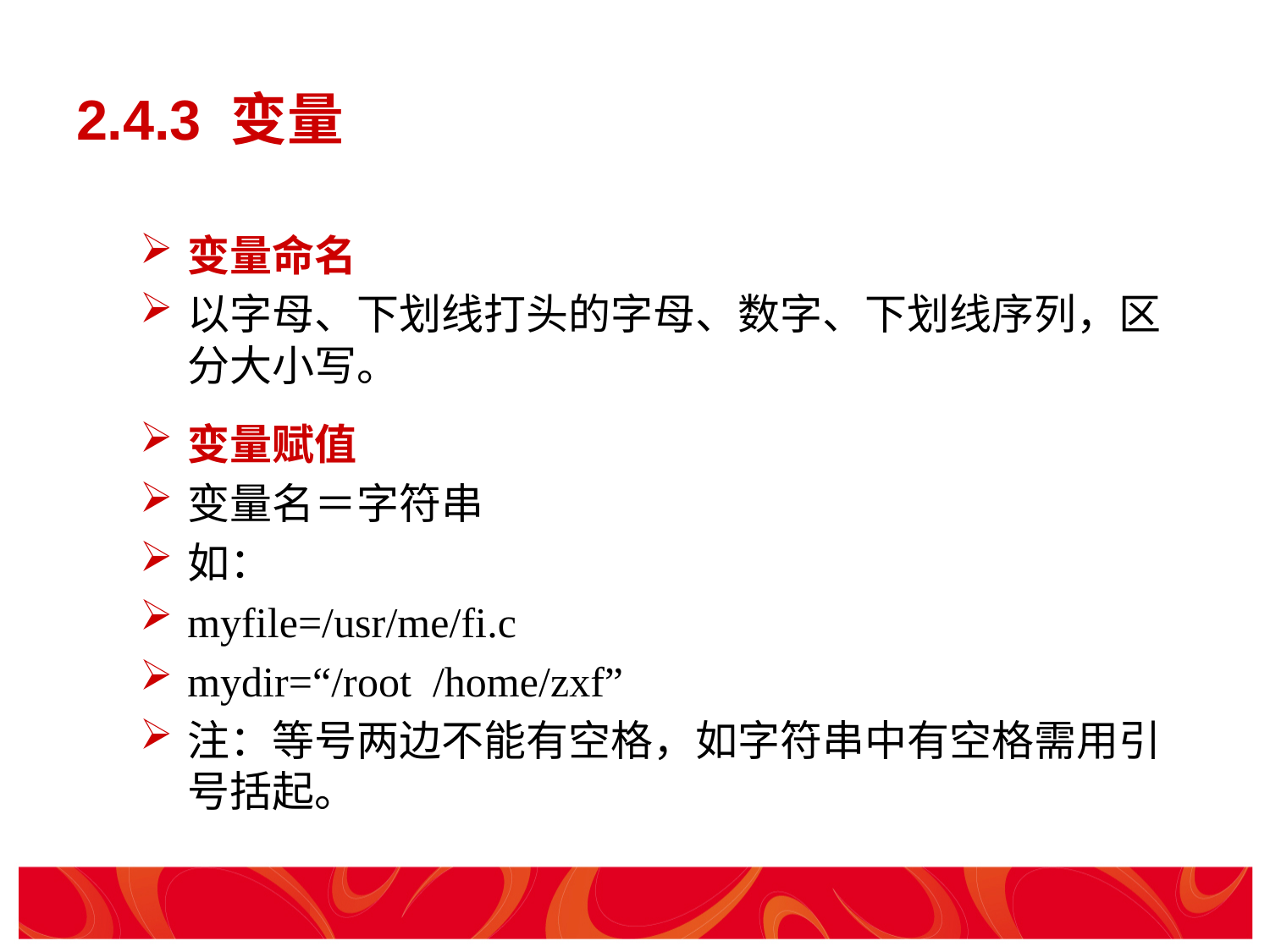

# 2.4.3 变量
变量命名
以字母、下划线打头的字母、数字、下划线序列，区分大小写。

变量赋值
变量名＝字符串
如：
myfile=/usr/me/fi.c
mydir=“/root  /home/zxf”
注：等号两边不能有空格，如字符串中有空格需用引号括起。